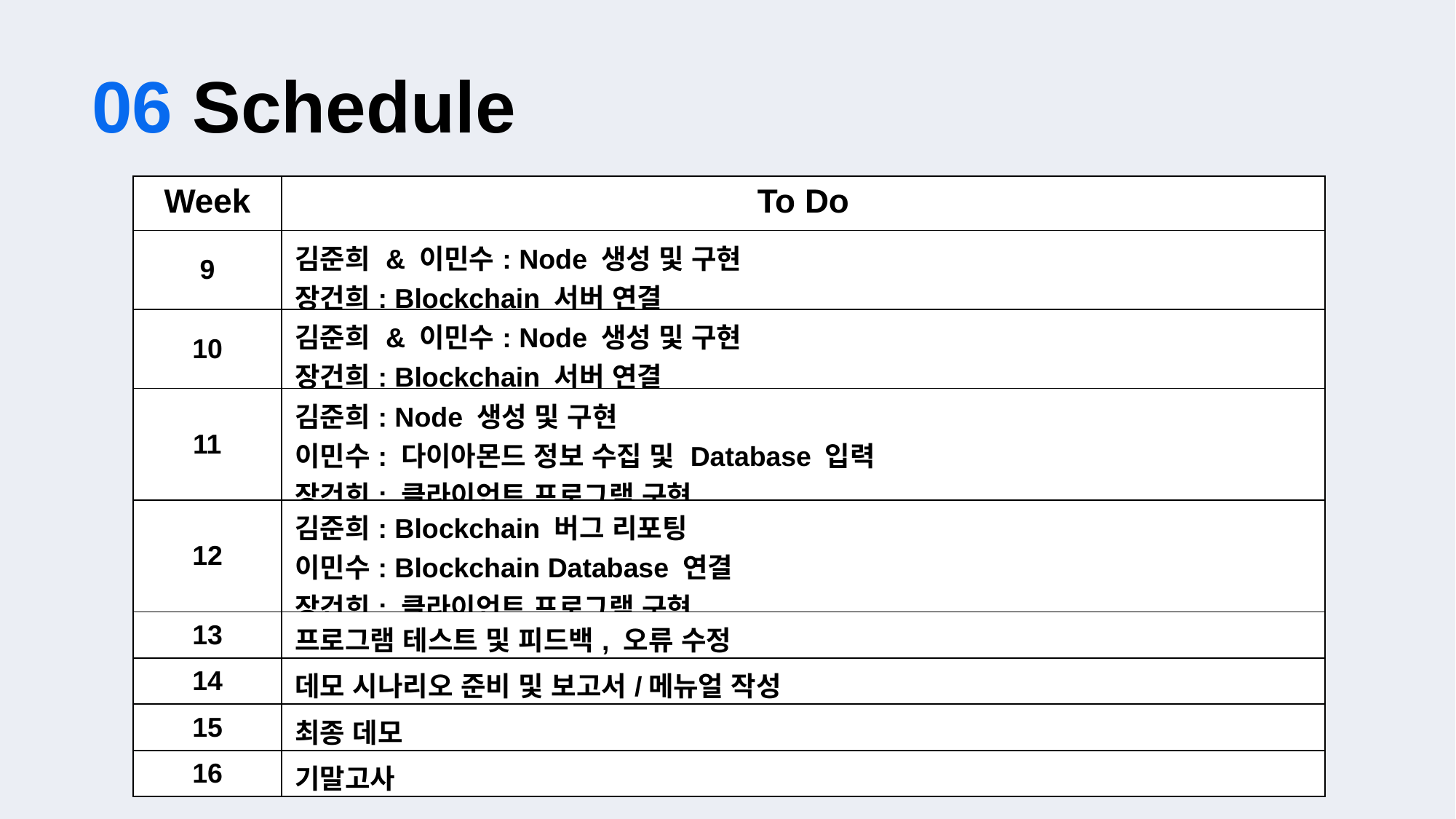

06 Schedule
| Week | To Do |
| --- | --- |
| 9 | 김준희 & 이민수: Node 생성 및 구현 장건희: Blockchain 서버 연결 |
| 10 | 김준희 & 이민수: Node 생성 및 구현 장건희: Blockchain 서버 연결 |
| 11 | 김준희: Node 생성 및 구현 이민수: 다이아몬드 정보 수집 및 Database 입력 장건희: 클라이언트 프로그램 구현 |
| 12 | 김준희: Blockchain 버그 리포팅 이민수: Blockchain Database 연결 장건희: 클라이언트 프로그램 구현 |
| 13 | 프로그램 테스트 및 피드백, 오류 수정 |
| 14 | 데모 시나리오 준비 및 보고서/메뉴얼 작성 |
| 15 | 최종 데모 |
| 16 | 기말고사 |